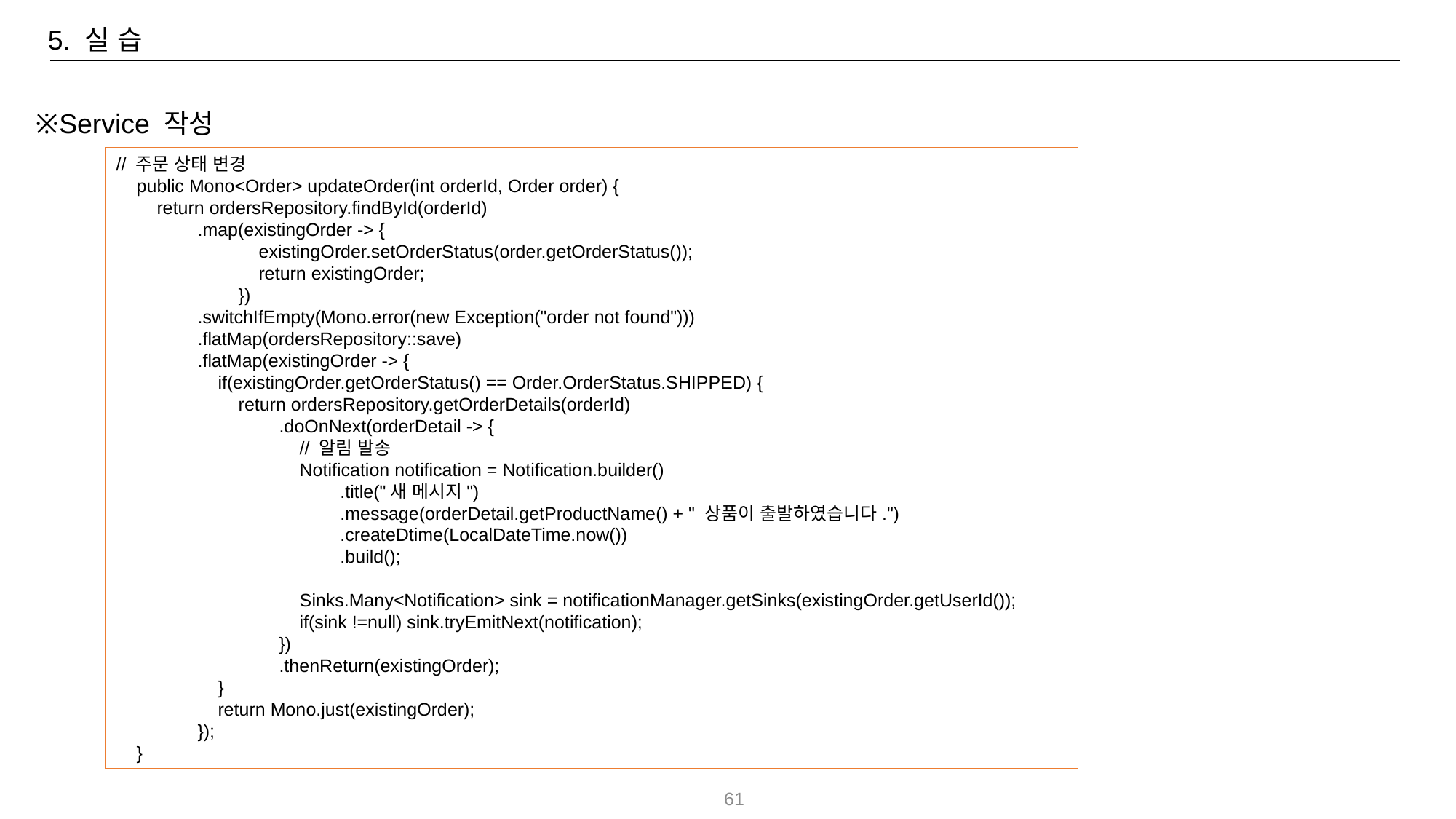

# 5. 실 습

※ Service 작성

// 주문 상태 변경
    public Mono<Order> updateOrder(int orderId, Order order) {
        return ordersRepository.findById(orderId)
                .map(existingOrder -> {
                            existingOrder.setOrderStatus(order.getOrderStatus());
                            return existingOrder;
                        })
                .switchIfEmpty(Mono.error(new Exception("order not found")))
                .flatMap(ordersRepository::save)
                .flatMap(existingOrder -> {
                    if(existingOrder.getOrderStatus() == Order.OrderStatus.SHIPPED) {
                        return ordersRepository.getOrderDetails(orderId)
                                .doOnNext(orderDetail -> {
                                    // 알림 발송
                                    Notification notification = Notification.builder()
                                            .title("새 메시지")
                                            .message(orderDetail.getProductName() + " 상품이 출발하였습니다.")
                                            .createDtime(LocalDateTime.now())
                                            .build();

                                    Sinks.Many<Notification> sink = notificationManager.getSinks(existingOrder.getUserId());
                                    if(sink !=null) sink.tryEmitNext(notification);
                                })
                                .thenReturn(existingOrder);
                    }
                    return Mono.just(existingOrder);
                });
    }
61